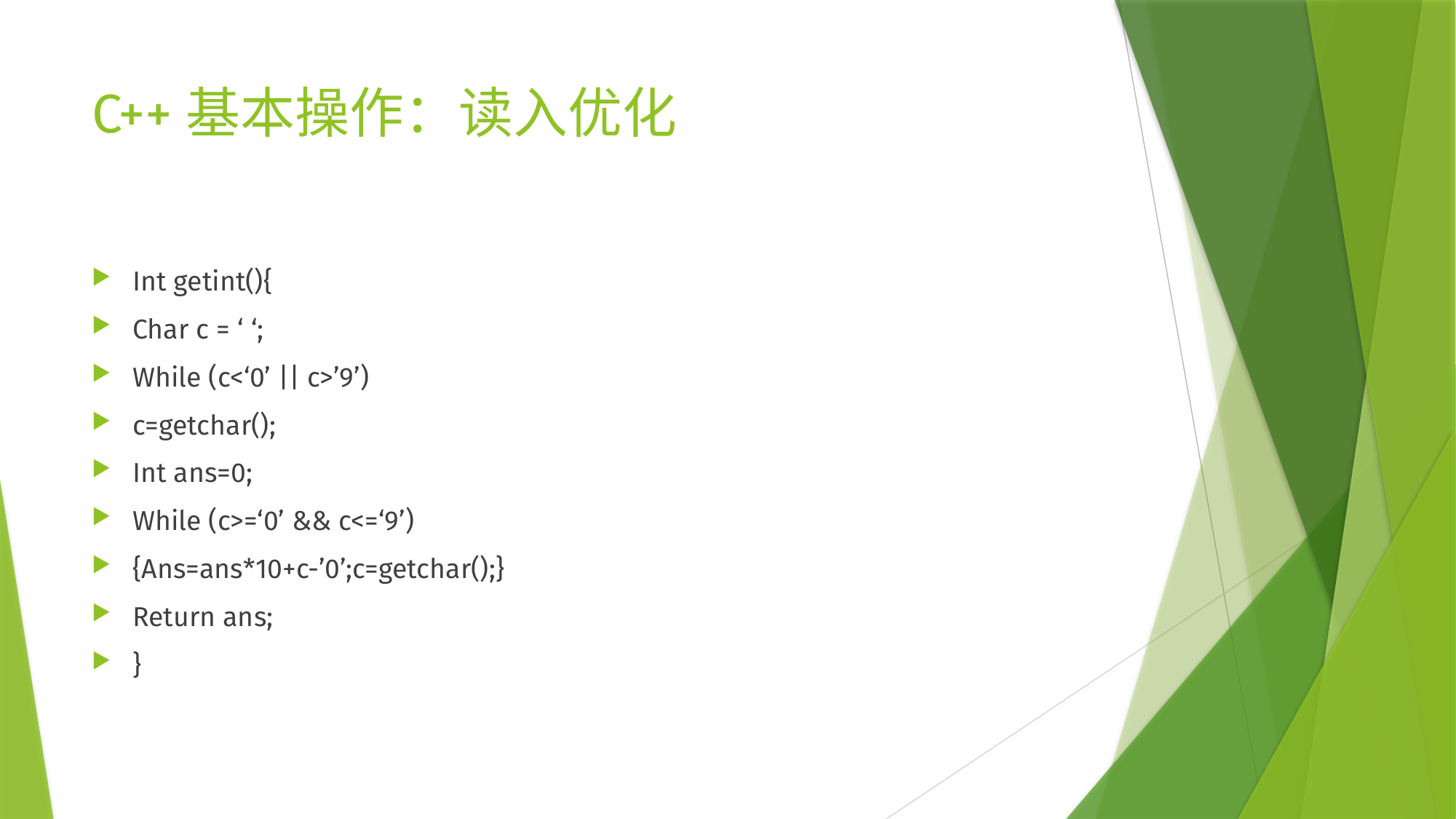

# C++基本操作：读入优化
Int getint(){
Char c = ‘ ‘;
While (c<‘0’ || c>’9’)
c=getchar();
Int ans=0;
While (c>=‘0’ && c<=‘9’)
{Ans=ans*10+c-’0’;c=getchar();}
Return ans;
}